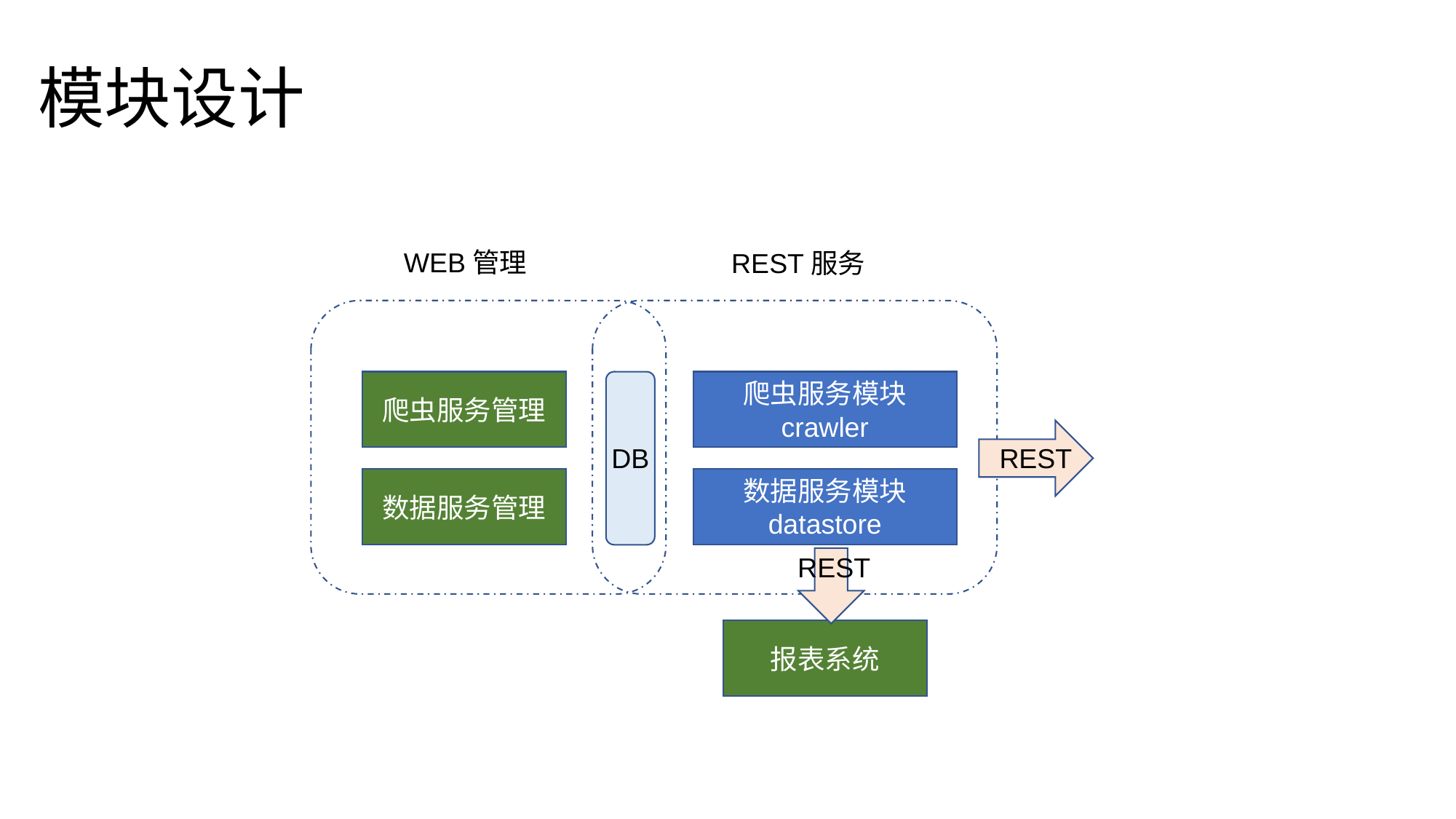

# 模块设计
WEB管理
REST服务

爬虫服务管理

爬虫服务模块
crawler

DB
REST
数据服务管理
数据服务模块
datastore
REST

报表系统